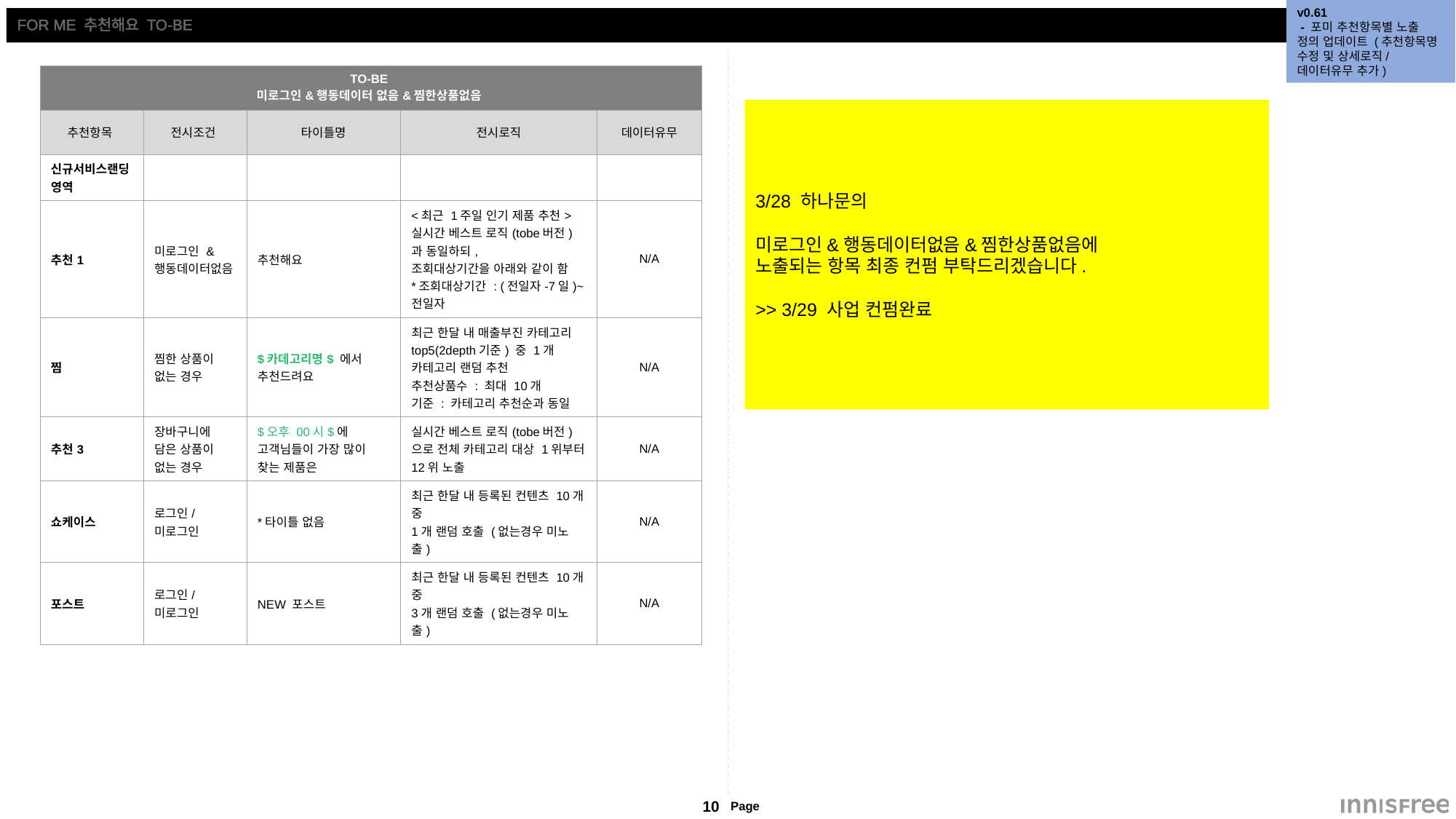

v0.61
 - 포미 추천항목별 노출 정의 업데이트 (추천항목명 수정 및 상세로직/데이터유무 추가)

# FOR ME 추천해요 TO-BE
| TO-BE 미로그인&행동데이터 없음&찜한상품없음 |  |  |  |  |
| --- | --- | --- | --- | --- |
| 추천항목 | 전시조건 | 타이틀명 | 전시로직 | 데이터유무 |
| 신규서비스랜딩영역 |  |  |  |  |
| 추천1 | 미로그인 & 행동데이터없음 | 추천해요 | <최근 1주일 인기 제품 추천> 실시간 베스트 로직(tobe버전)과 동일하되, 조회대상기간을 아래와 같이 함 \*조회대상기간 : (전일자-7일)~전일자 | N/A |
| 찜 | 찜한 상품이 없는 경우 | $카데고리명$ 에서 추천드려요 | 최근 한달 내 매출부진 카테고리 top5(2depth기준) 중 1개 카테고리 랜덤 추천 추천상품수 : 최대 10개 기준 : 카테고리 추천순과 동일 | N/A |
| 추천3 | 장바구니에 담은 상품이 없는 경우 | $오후 00시$에 고객님들이 가장 많이 찾는 제품은 | 실시간 베스트 로직(tobe버전)으로 전체 카테고리 대상 1위부터 12위 노출 | N/A |
| 쇼케이스 | 로그인/미로그인 | \*타이틀 없음 | 최근 한달 내 등록된 컨텐츠 10개 중 1개 랜덤 호출 (없는경우 미노출) | N/A |
| 포스트 | 로그인/미로그인 | NEW 포스트 | 최근 한달 내 등록된 컨텐츠 10개 중 3개 랜덤 호출 (없는경우 미노출) | N/A |
3/28 하나문의

미로그인&행동데이터없음&찜한상품없음에
노출되는 항목 최종 컨펌 부탁드리겠습니다.

>> 3/29 사업 컨펌완료